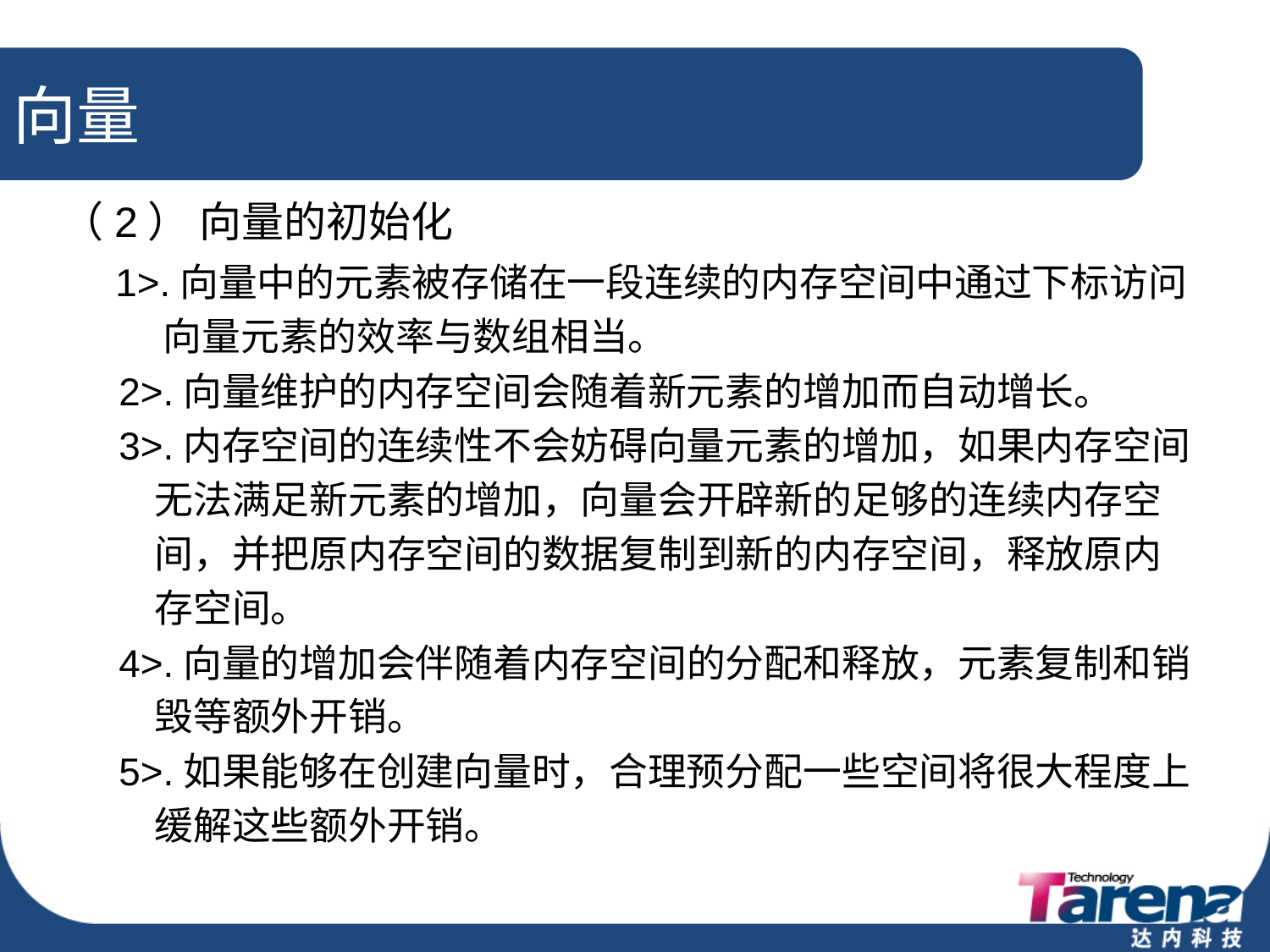

# 向量
  （2） 向量的初始化
       1>.向量中的元素被存储在一段连续的内存空间中通过下标访问
              向量元素的效率与数组相当。
        2>.向量维护的内存空间会随着新元素的增加而自动增长。
        3>.内存空间的连续性不会妨碍向量元素的增加，如果内存空间
             无法满足新元素的增加，向量会开辟新的足够的连续内存空
             间，并把原内存空间的数据复制到新的内存空间，释放原内
             存空间。
        4>.向量的增加会伴随着内存空间的分配和释放，元素复制和销
             毁等额外开销。
        5>.如果能够在创建向量时，合理预分配一些空间将很大程度上
             缓解这些额外开销。